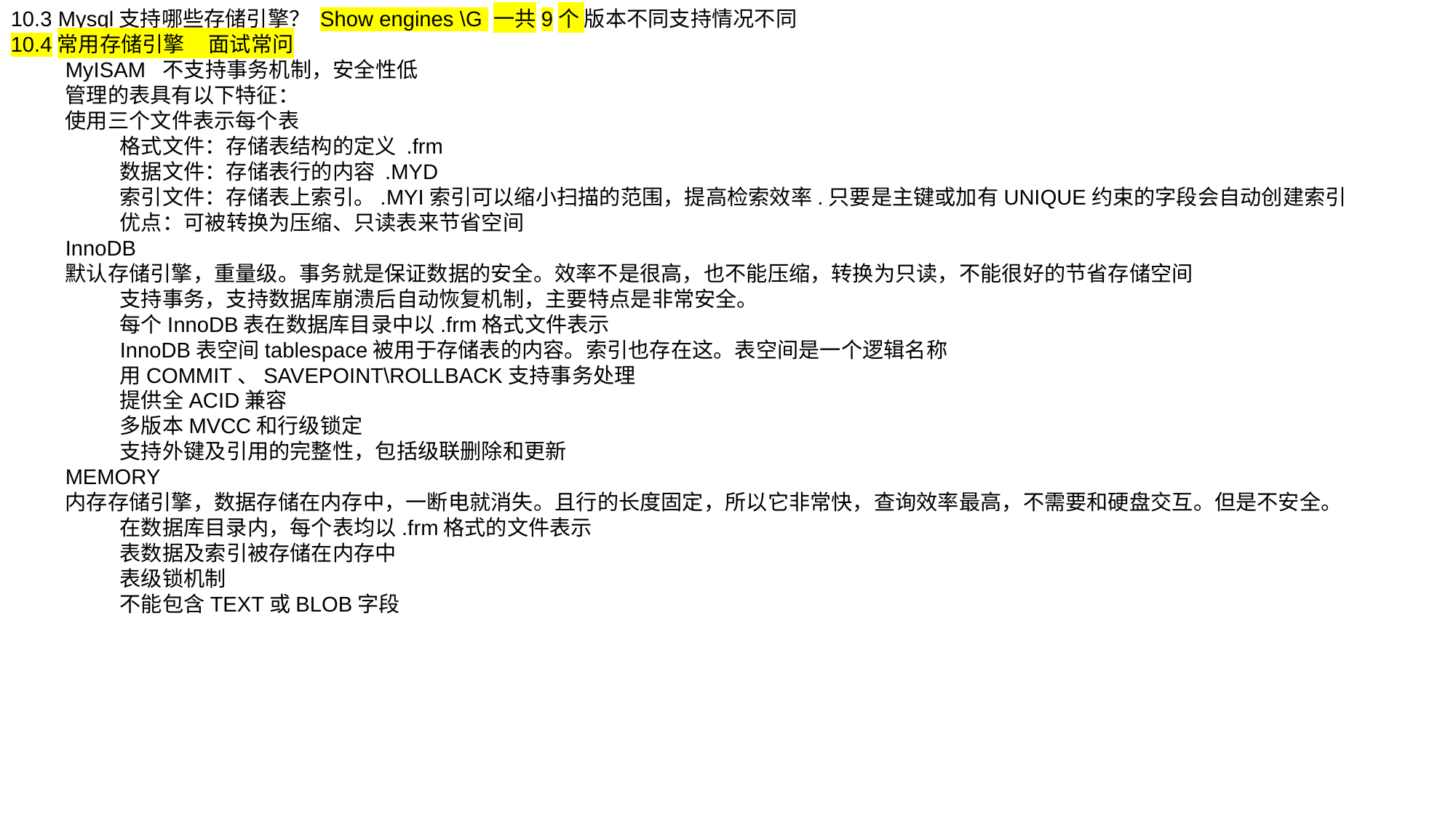

10.3 Mysql支持哪些存储引擎？ Show engines \G 一共9个 版本不同支持情况不同
10.4常用存储引擎     面试常问
MyISAM  不支持事务机制，安全性低
管理的表具有以下特征：
使用三个文件表示每个表
格式文件：存储表结构的定义 .frm
数据文件：存储表行的内容 .MYD
索引文件：存储表上索引。.MYI索引可以缩小扫描的范围，提高检索效率.只要是主键或加有UNIQUE约束的字段会自动创建索引
优点：可被转换为压缩、只读表来节省空间
InnoDB
默认存储引擎，重量级。事务就是保证数据的安全。效率不是很高，也不能压缩，转换为只读，不能很好的节省存储空间
支持事务，支持数据库崩溃后自动恢复机制，主要特点是非常安全。
每个InnoDB表在数据库目录中以.frm格式文件表示
InnoDB表空间tablespace被用于存储表的内容。索引也存在这。表空间是一个逻辑名称
用COMMIT、SAVEPOINT\ROLLBACK支持事务处理
提供全ACID兼容
多版本MVCC和行级锁定
支持外键及引用的完整性，包括级联删除和更新
MEMORY
内存存储引擎，数据存储在内存中，一断电就消失。且行的长度固定，所以它非常快，查询效率最高，不需要和硬盘交互。但是不安全。
在数据库目录内，每个表均以.frm格式的文件表示
表数据及索引被存储在内存中
表级锁机制
不能包含TEXT或BLOB字段